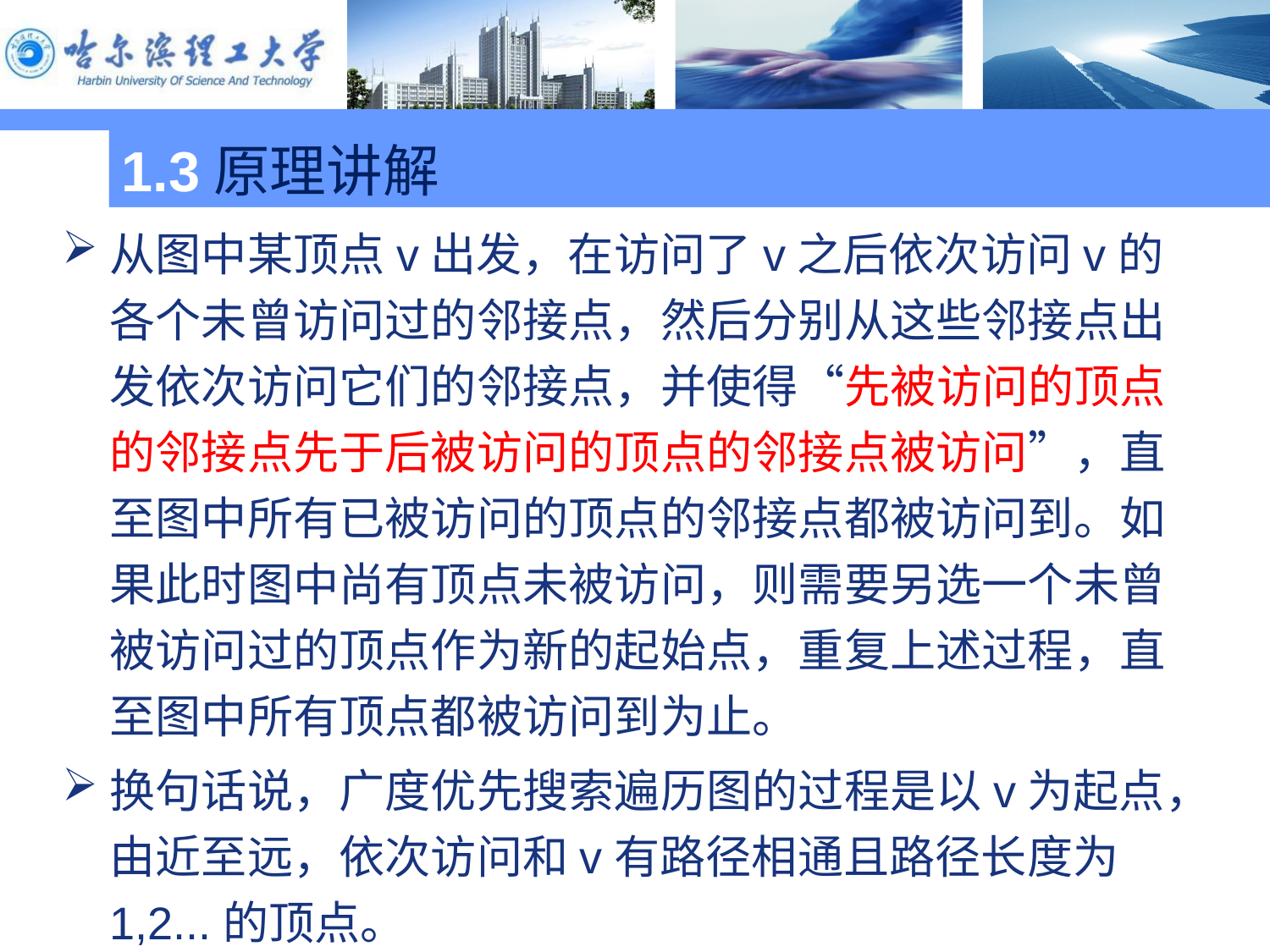

1.3原理讲解
从图中某顶点v出发，在访问了v之后依次访问v的各个未曾访问过的邻接点，然后分别从这些邻接点出发依次访问它们的邻接点，并使得“先被访问的顶点的邻接点先于后被访问的顶点的邻接点被访问”，直至图中所有已被访问的顶点的邻接点都被访问到。如果此时图中尚有顶点未被访问，则需要另选一个未曾被访问过的顶点作为新的起始点，重复上述过程，直至图中所有顶点都被访问到为止。
换句话说，广度优先搜索遍历图的过程是以v为起点，由近至远，依次访问和v有路径相通且路径长度为1,2...的顶点。
#